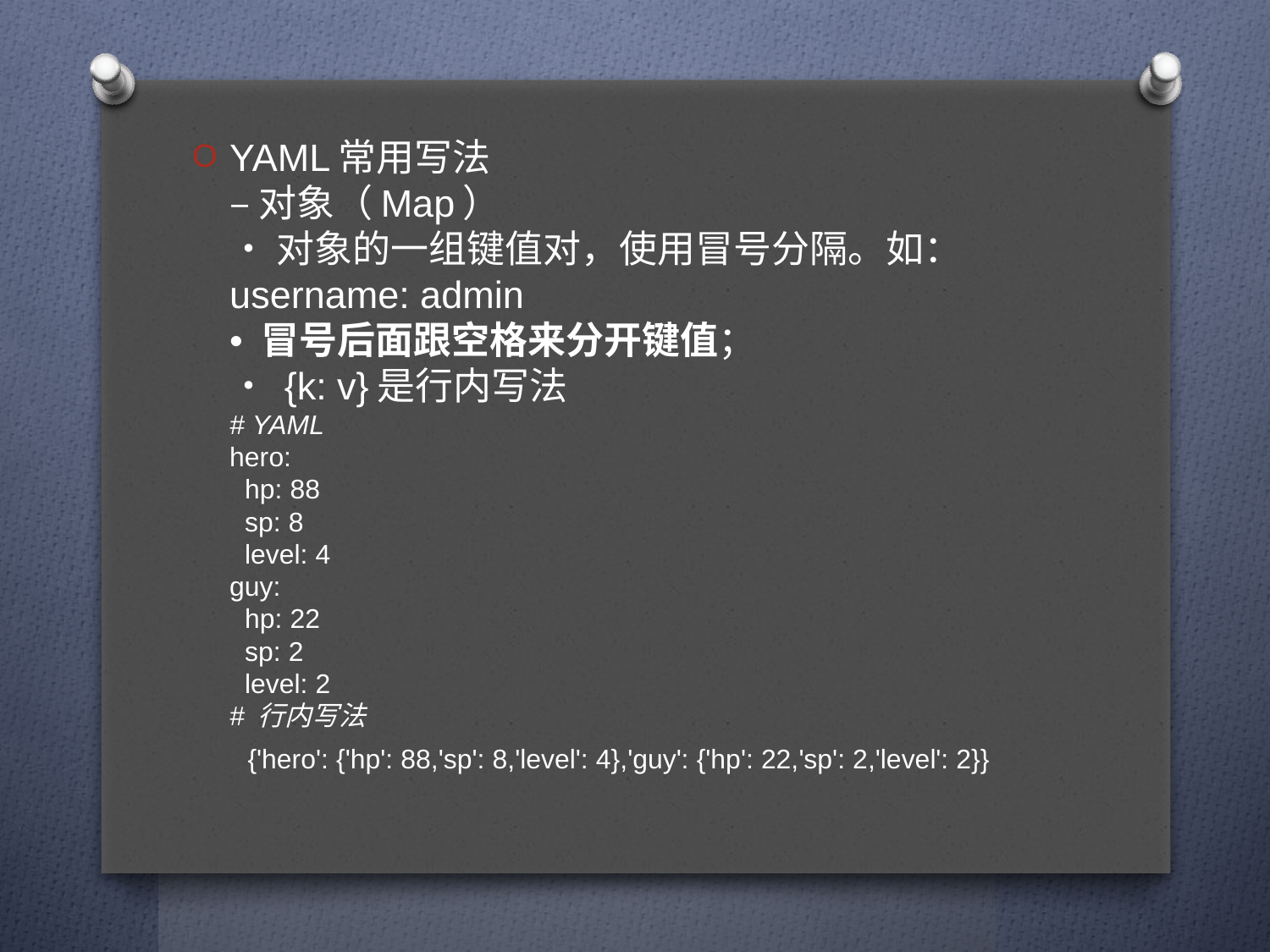

YAML常用写法
– 对象（Map）
• 对象的一组键值对，使用冒号分隔。如：username: admin
• 冒号后面跟空格来分开键值；
• {k: v}是行内写法
# YAML
hero:
  hp: 88
  sp: 8
  level: 4
guy:
  hp: 22
  sp: 2
  level: 2
# 行内写法
  {'hero': {'hp': 88,'sp': 8,'level': 4},'guy': {'hp': 22,'sp': 2,'level': 2}}